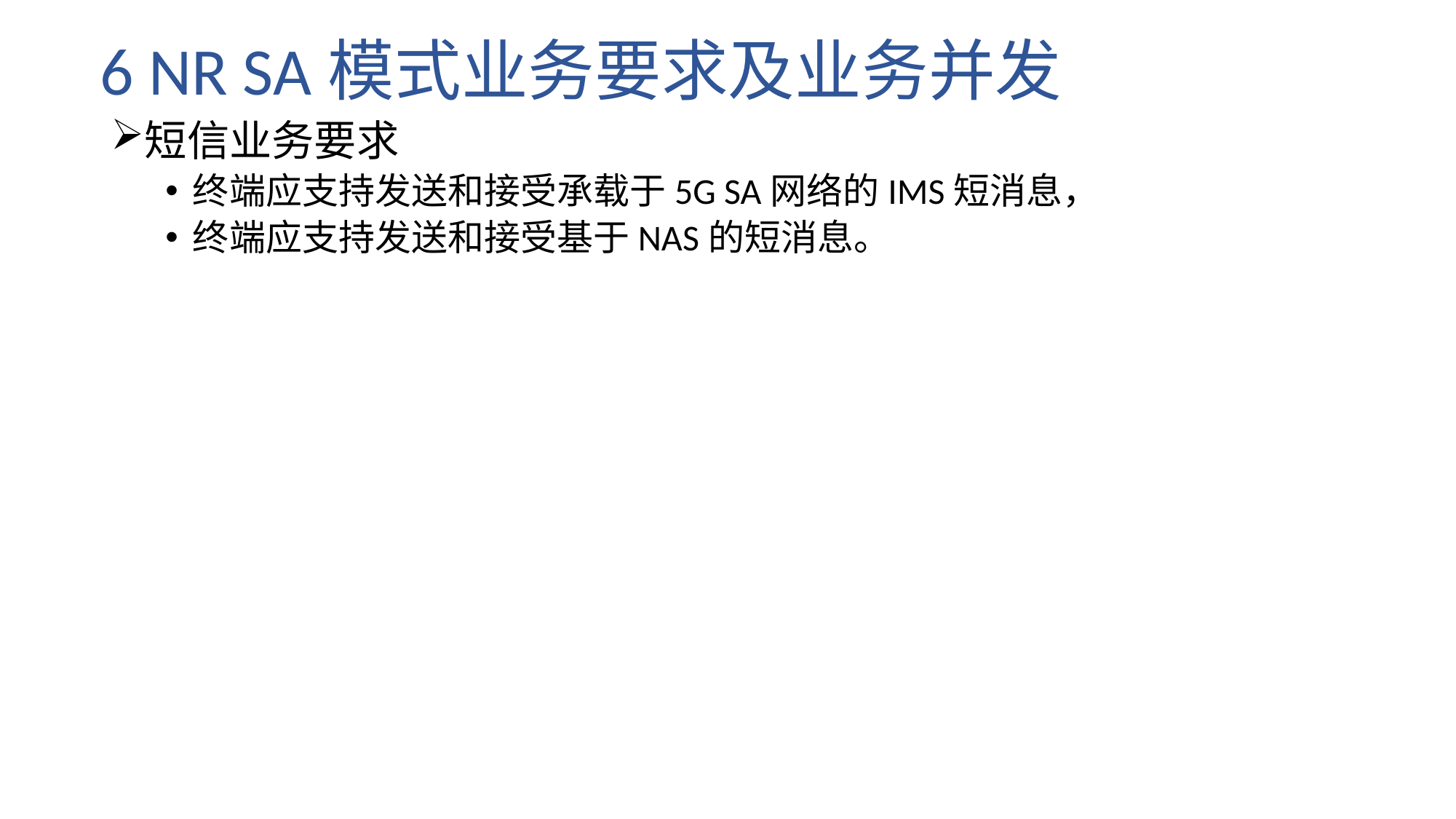

# 6 NR SA模式业务要求及业务并发
短信业务要求
终端应支持发送和接受承载于5G SA网络的IMS短消息，
终端应支持发送和接受基于NAS的短消息。